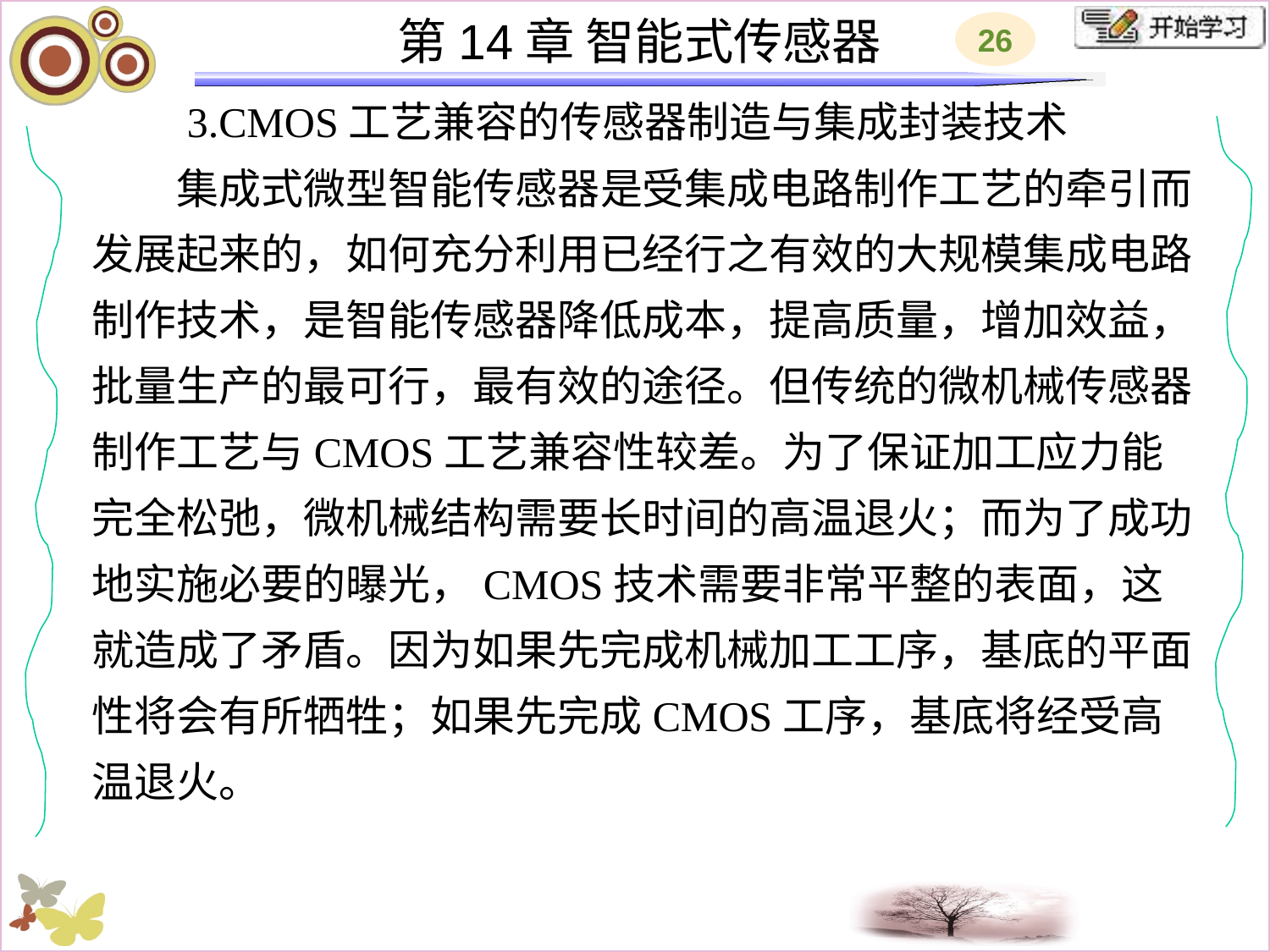

# 3.CMOS工艺兼容的传感器制造与集成封装技术 　　集成式微型智能传感器是受集成电路制作工艺的牵引而发展起来的，如何充分利用已经行之有效的大规模集成电路制作技术，是智能传感器降低成本，提高质量，增加效益，批量生产的最可行，最有效的途径。但传统的微机械传感器制作工艺与CMOS工艺兼容性较差。为了保证加工应力能完全松弛，微机械结构需要长时间的高温退火；而为了成功地实施必要的曝光，CMOS技术需要非常平整的表面，这就造成了矛盾。因为如果先完成机械加工工序，基底的平面性将会有所牺牲；如果先完成CMOS工序，基底将经受高温退火。